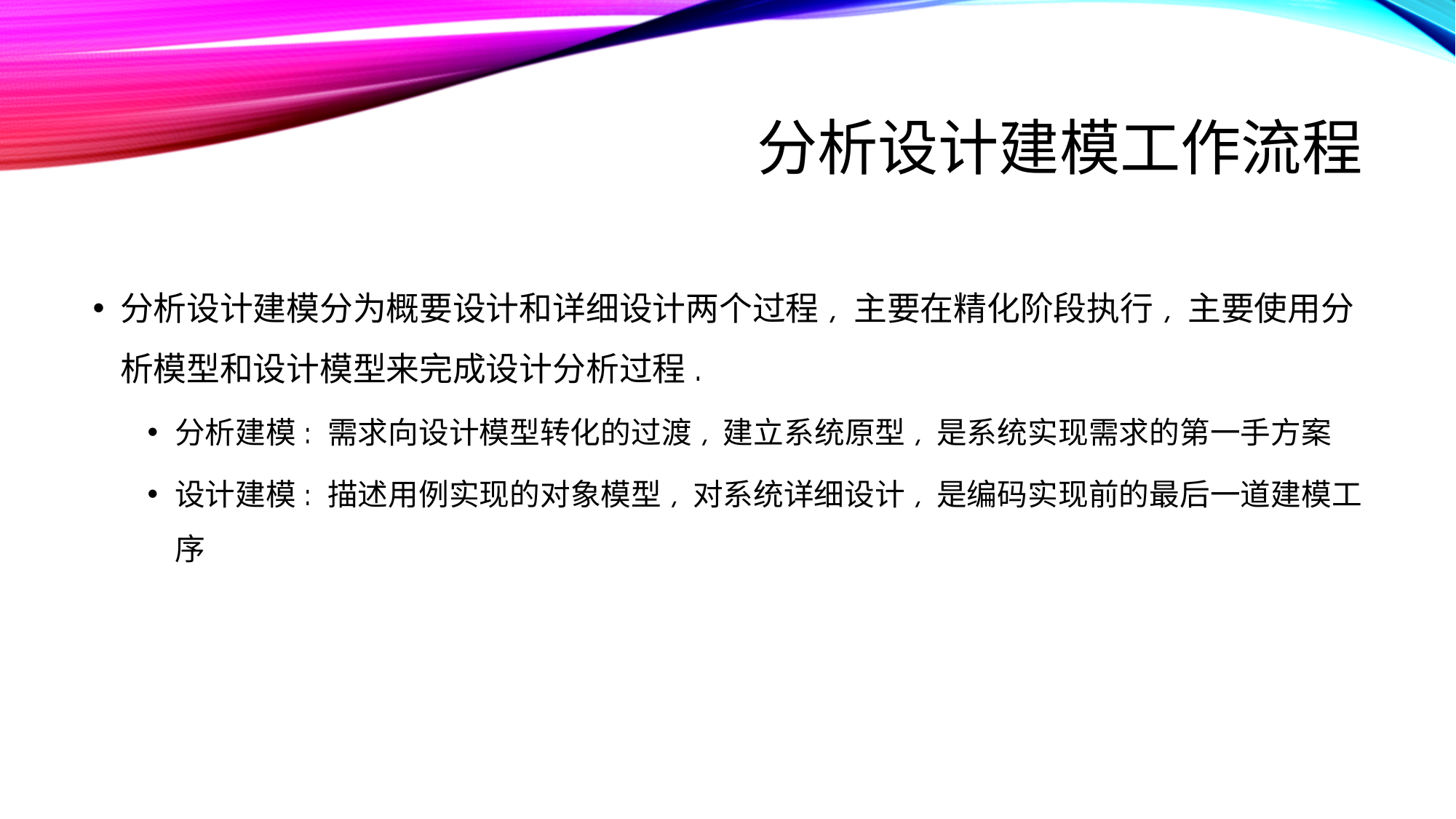

# 分析设计建模工作流程
分析设计建模分为概要设计和详细设计两个过程, 主要在精化阶段执行, 主要使用分析模型和设计模型来完成设计分析过程.
分析建模: 需求向设计模型转化的过渡, 建立系统原型, 是系统实现需求的第一手方案
设计建模: 描述用例实现的对象模型, 对系统详细设计, 是编码实现前的最后一道建模工序